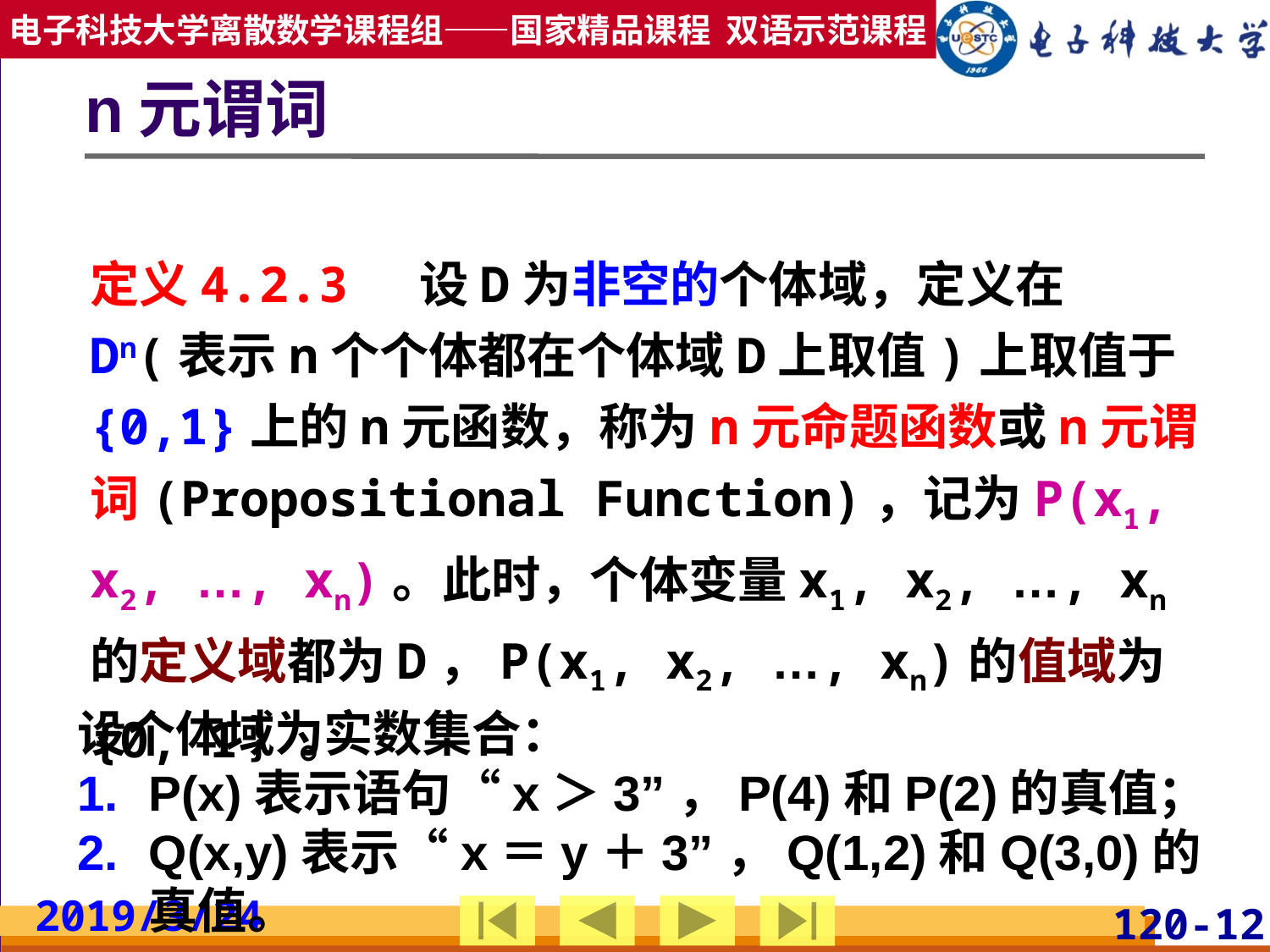

# n元谓词
定义4.2.3  设D为非空的个体域，定义在Dn(表示n个个体都在个体域D上取值)上取值于{0,1}上的n元函数，称为n元命题函数或n元谓词(Propositional Function)，记为P(x1, x2, …, xn)。此时，个体变量x1, x2, …, xn的定义域都为D，P(x1, x2, …, xn)的值域为{0, 1｝。
设个体域为实数集合：
P(x)表示语句“x＞3”，P(4)和P(2)的真值；
Q(x,y)表示“x＝y＋3”，Q(1,2)和Q(3,0)的真值。
2019/3/24